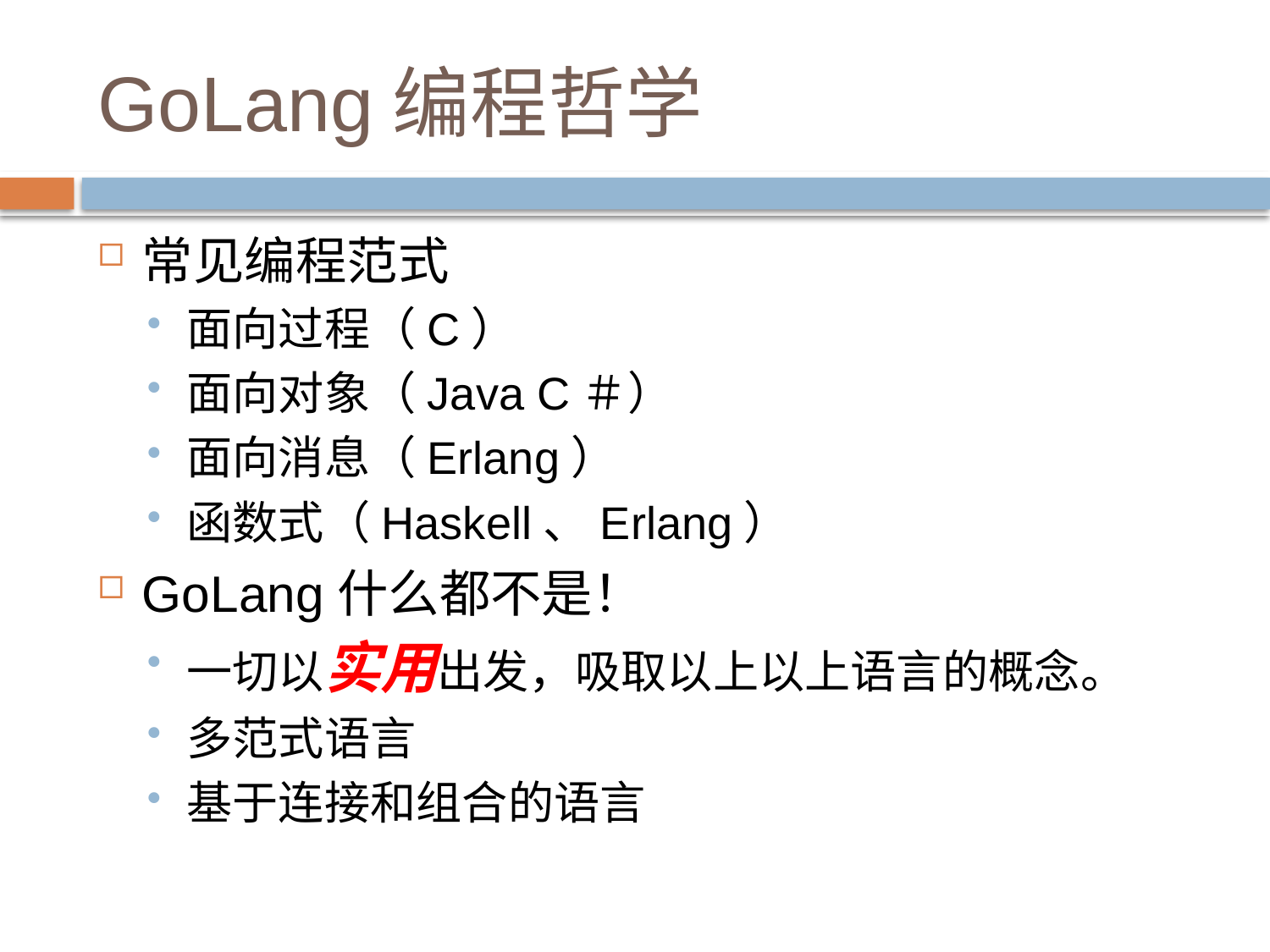

# GoLang编程哲学
常见编程范式
面向过程（C）
面向对象（Java C＃）
面向消息（Erlang）
函数式（Haskell、Erlang）
GoLang什么都不是！
一切以实用出发，吸取以上以上语言的概念。
多范式语言
基于连接和组合的语言